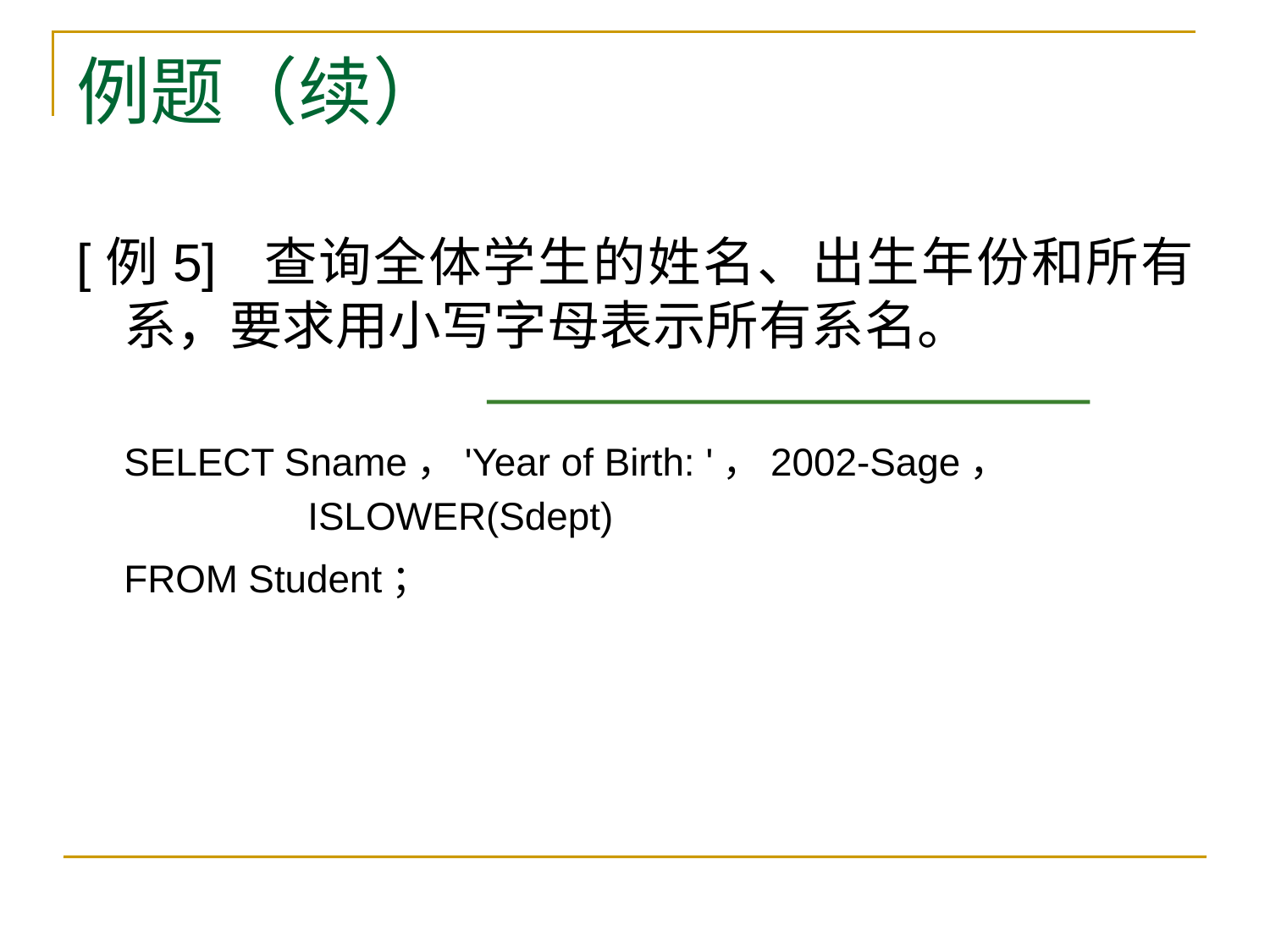

# 例题（续）
[例5]  查询全体学生的姓名、出生年份和所有系，要求用小写字母表示所有系名。

SELECT Sname，'Year of Birth: '，2002-Sage，
                 ISLOWER(Sdept)
FROM Student；